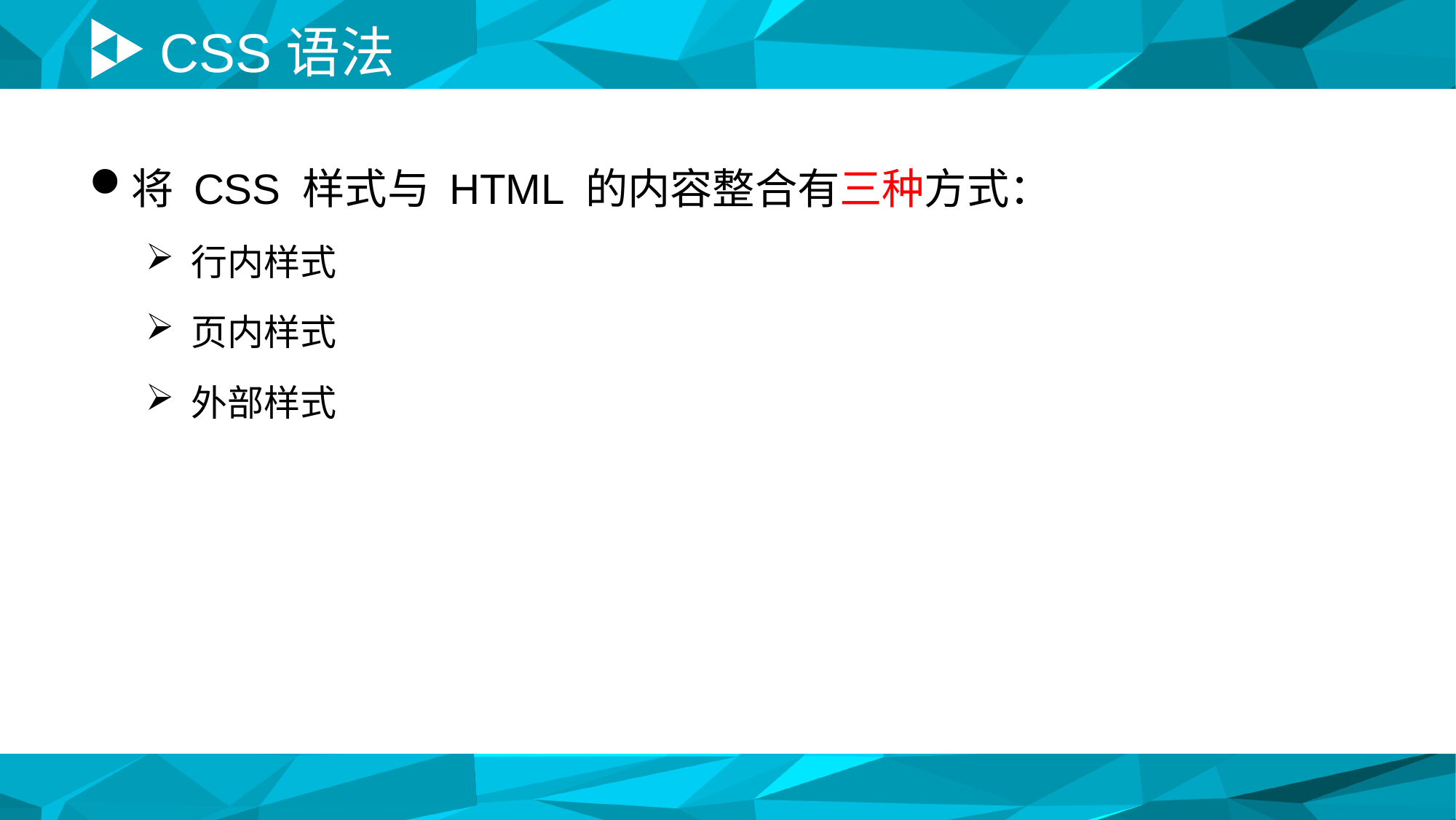

# CSS语法
将 CSS 样式与 HTML 的内容整合有三种方式：
行内样式
页内样式
外部样式